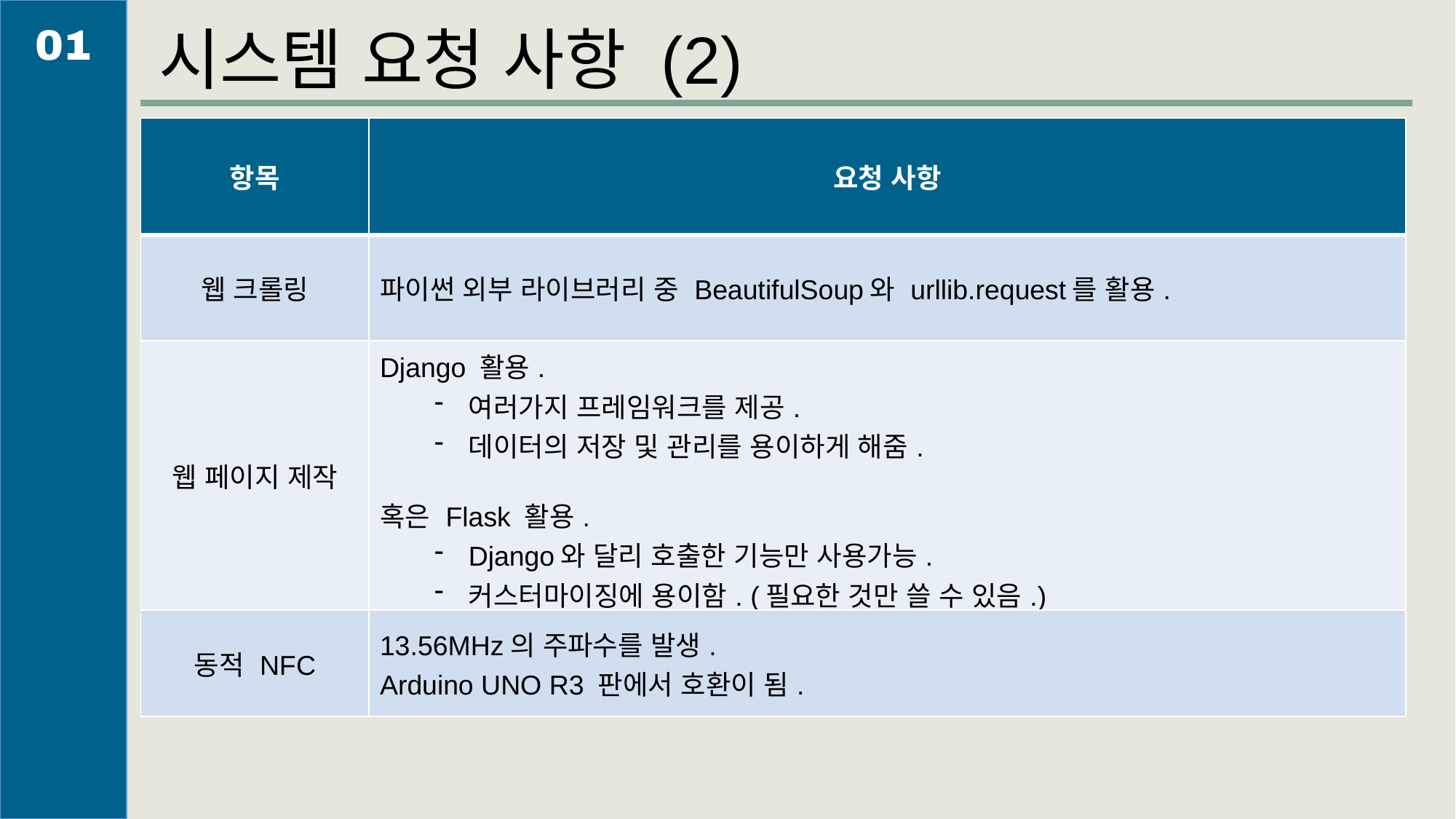

01
시스템 요청 사항 (2)
| 항목 | 요청 사항 |
| --- | --- |
| 웹 크롤링 | 파이썬 외부 라이브러리 중 BeautifulSoup와 urllib.request를 활용. |
| 웹 페이지 제작 | Django 활용. 여러가지 프레임워크를 제공. 데이터의 저장 및 관리를 용이하게 해줌. 혹은 Flask 활용. Django와 달리 호출한 기능만 사용가능. 커스터마이징에 용이함. (필요한 것만 쓸 수 있음.) |
| 동적 NFC | 13.56MHz의 주파수를 발생. Arduino UNO R3 판에서 호환이 됨. |